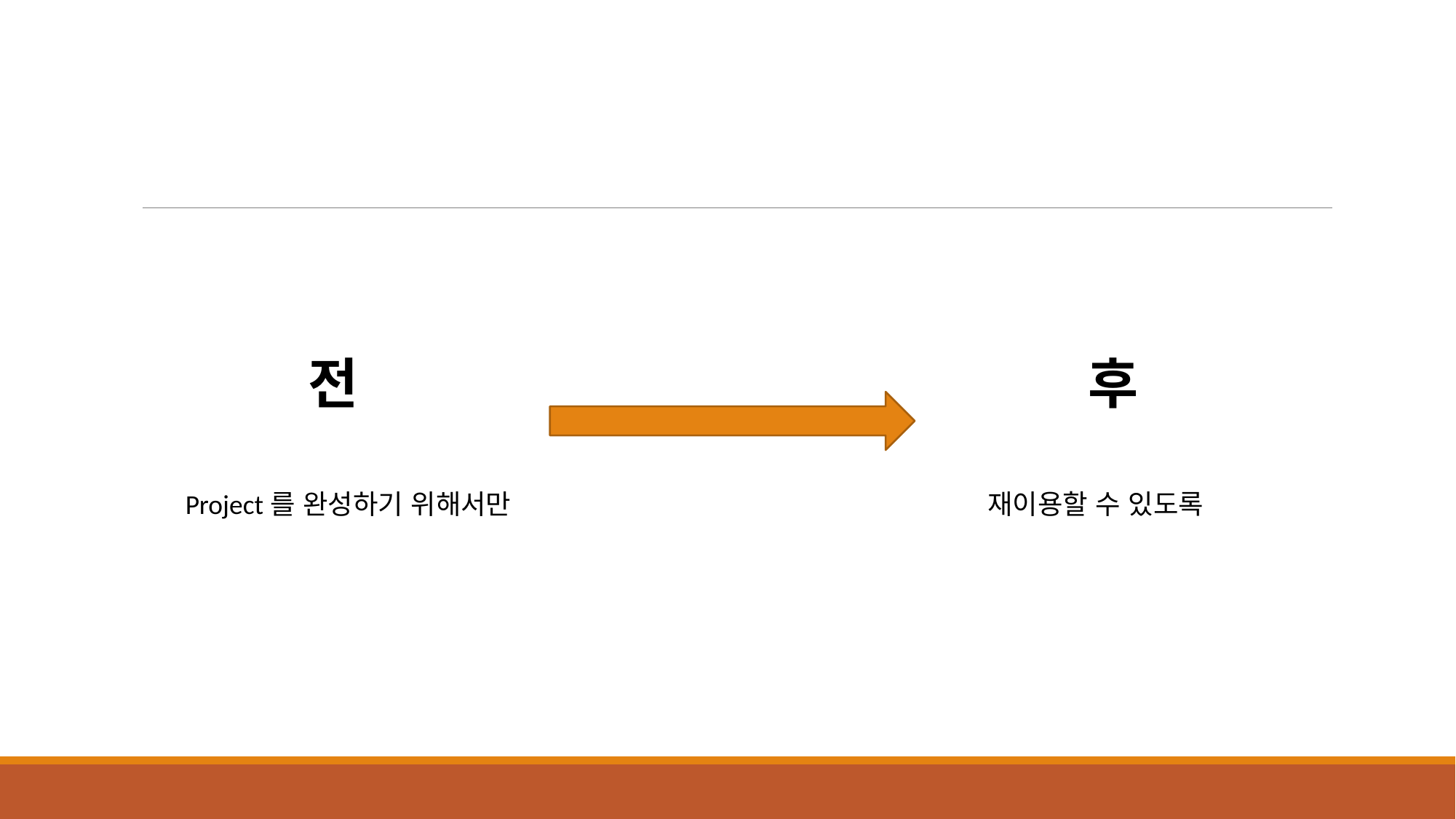

#
전
Project를 완성하기 위해서만
후
재이용할 수 있도록